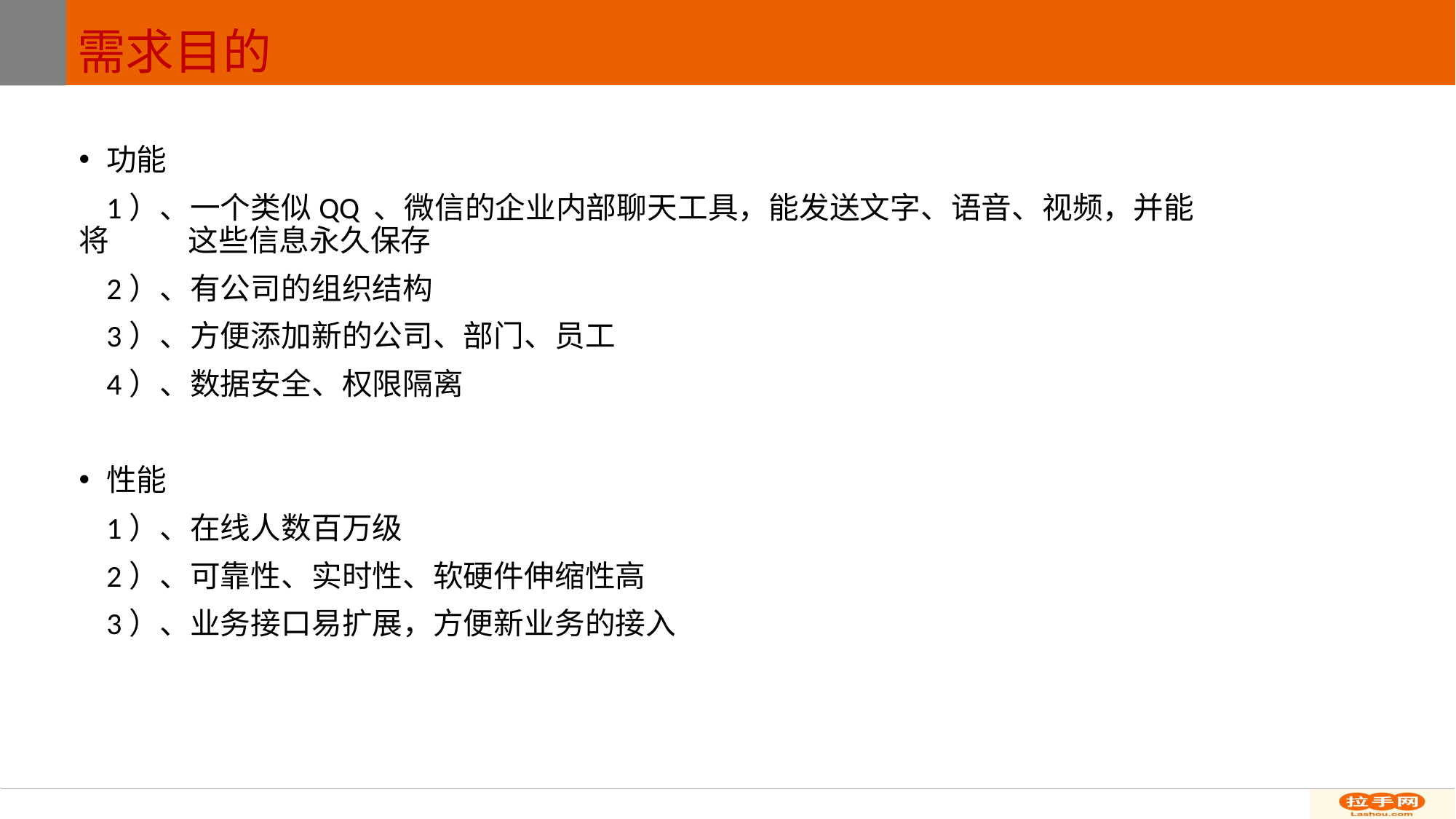

# 需求目的

功能
    1）、一个类似QQ 、微信的企业内部聊天工具，能发送文字、语音、视频，并能将   	这些信息永久保存
    2）、有公司的组织结构
    3）、方便添加新的公司、部门、员工
    4）、数据安全、权限隔离

性能
    1）、在线人数百万级
    2）、可靠性、实时性、软硬件伸缩性高
    3）、业务接口易扩展，方便新业务的接入